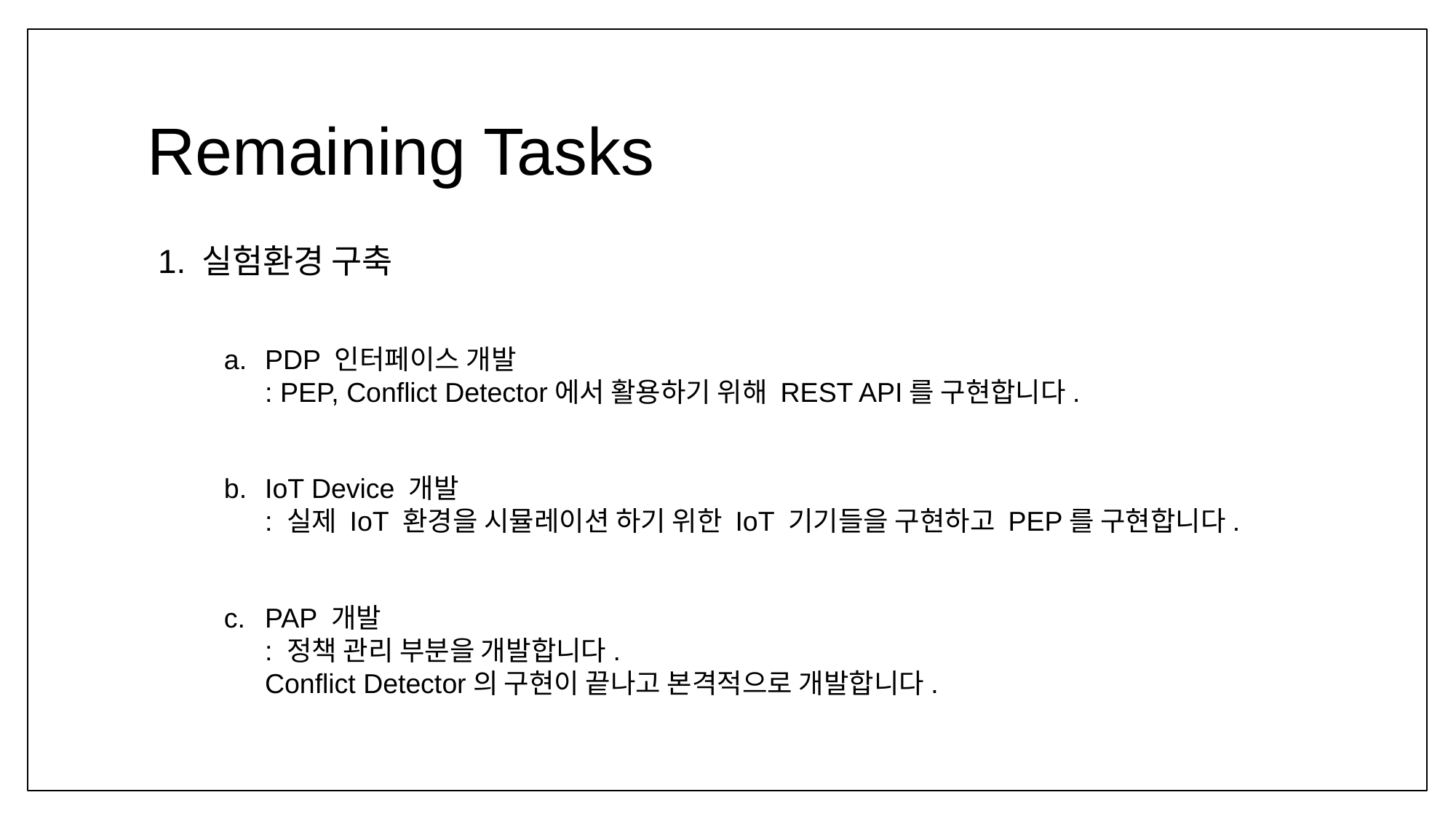

# Remaining Tasks
실험환경 구축

PDP 인터페이스 개발
: PEP, Conflict Detector에서 활용하기 위해 REST API를 구현합니다.

IoT Device 개발
: 실제 IoT 환경을 시뮬레이션 하기 위한 IoT 기기들을 구현하고 PEP를 구현합니다.

PAP 개발
: 정책 관리 부분을 개발합니다.
Conflict Detector의 구현이 끝나고 본격적으로 개발합니다.